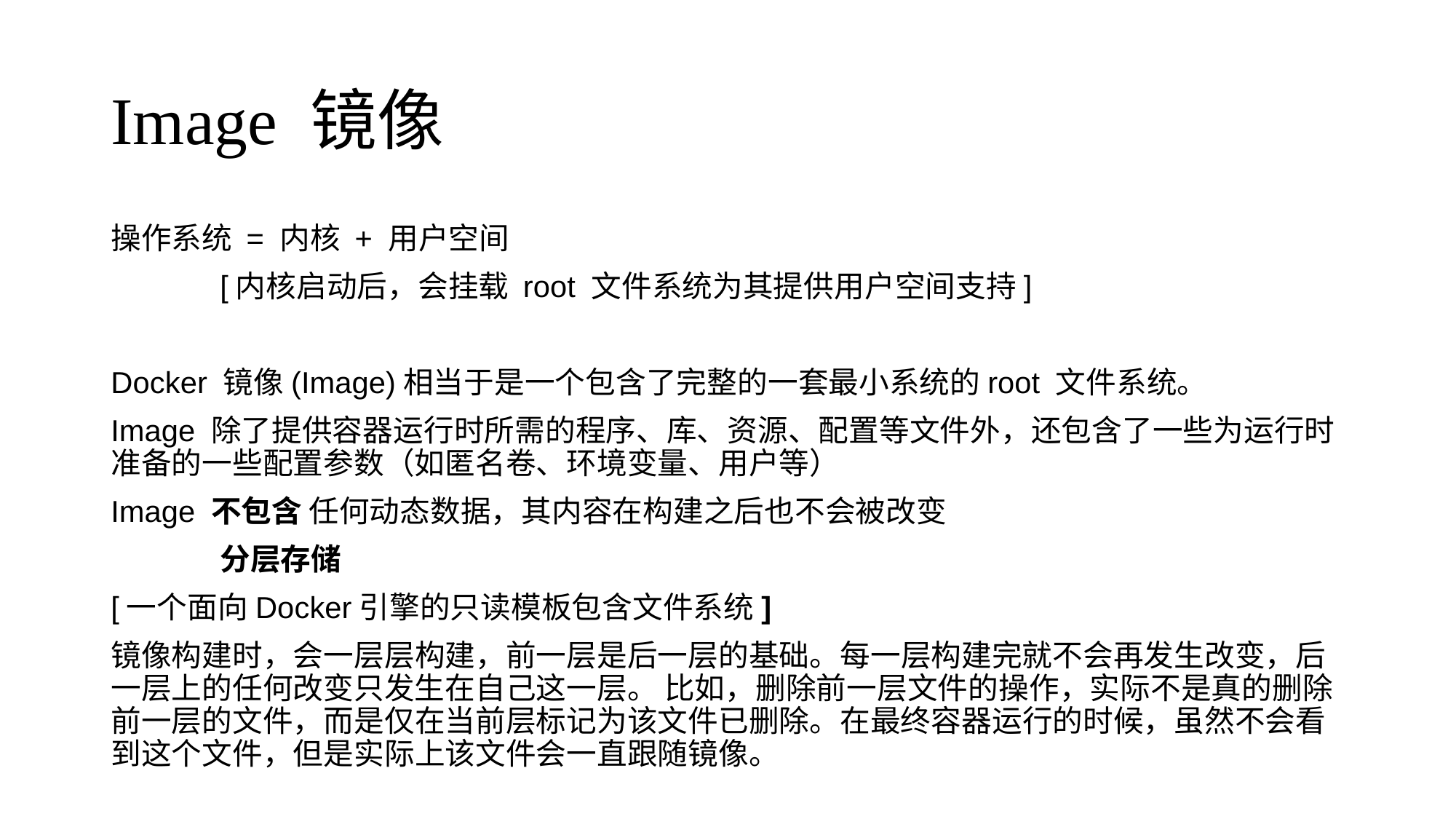

# Image 镜像
操作系统 = 内核 + 用户空间
	[内核启动后，会挂载 root 文件系统为其提供用户空间支持]

Docker 镜像(Image)相当于是一个包含了完整的一套最小系统的root 文件系统。
Image 除了提供容器运行时所需的程序、库、资源、配置等文件外，还包含了一些为运行时准备的一些配置参数（如匿名卷、环境变量、用户等）
Image 不包含 任何动态数据，其内容在构建之后也不会被改变
	分层存储
[一个面向Docker引擎的只读模板包含文件系统]
镜像构建时，会一层层构建，前一层是后一层的基础。每一层构建完就不会再发生改变，后一层上的任何改变只发生在自己这一层。 比如，删除前一层文件的操作，实际不是真的删除前一层的文件，而是仅在当前层标记为该文件已删除。在最终容器运行的时候，虽然不会看到这个文件，但是实际上该文件会一直跟随镜像。